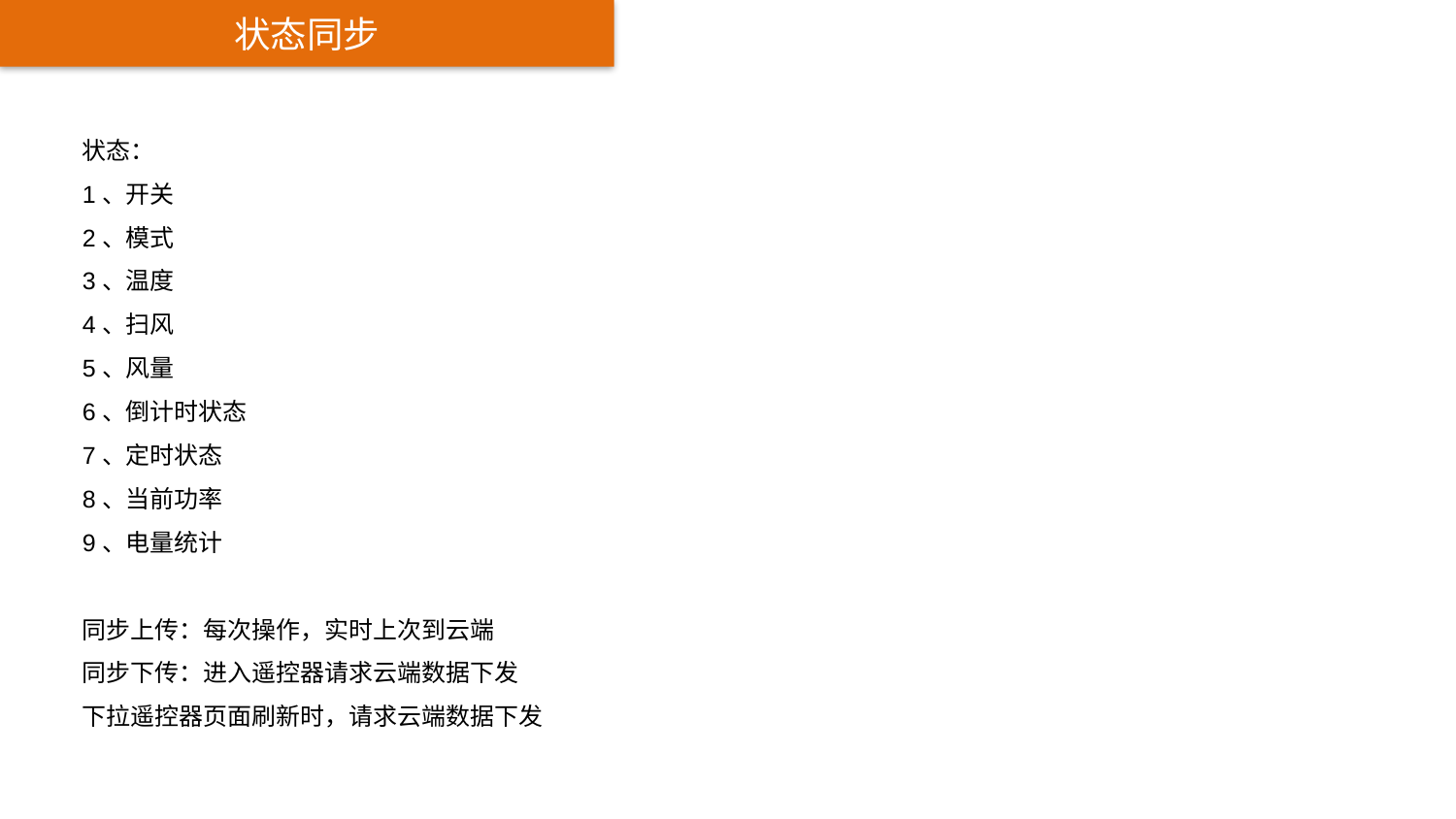

状态同步
状态：
1、开关
2、模式
3、温度
4、扫风
5、风量
6、倒计时状态
7、定时状态
8、当前功率
9、电量统计

同步上传：每次操作，实时上次到云端
同步下传：进入遥控器请求云端数据下发
下拉遥控器页面刷新时，请求云端数据下发